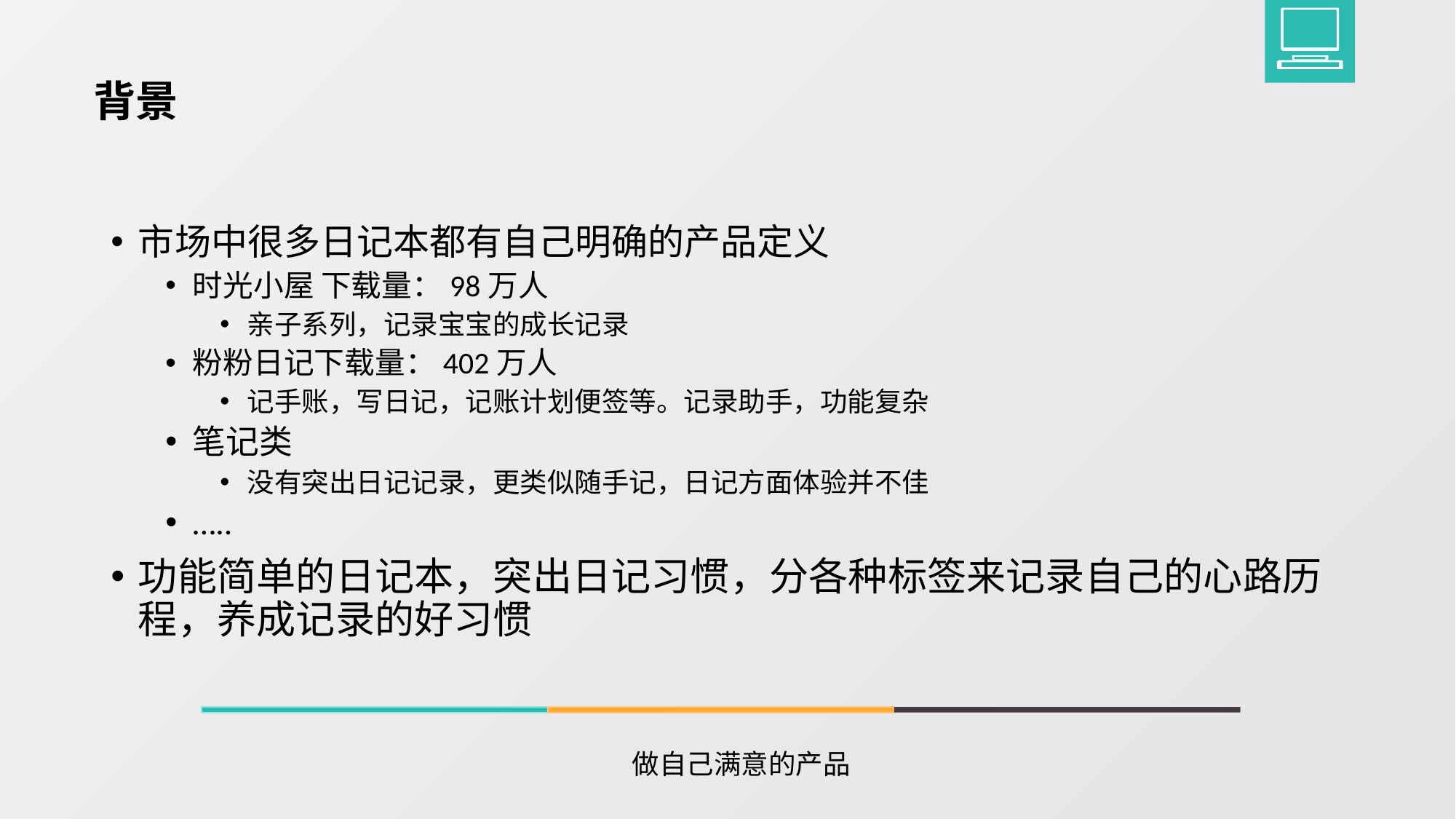

背景
市场中很多日记本都有自己明确的产品定义
时光小屋 下载量：98万人
亲子系列，记录宝宝的成长记录
粉粉日记下载量：402万人
记手账，写日记，记账计划便签等。记录助手，功能复杂
笔记类
没有突出日记记录，更类似随手记，日记方面体验并不佳
…..
功能简单的日记本，突出日记习惯，分各种标签来记录自己的心路历程，养成记录的好习惯

做自己满意的产品